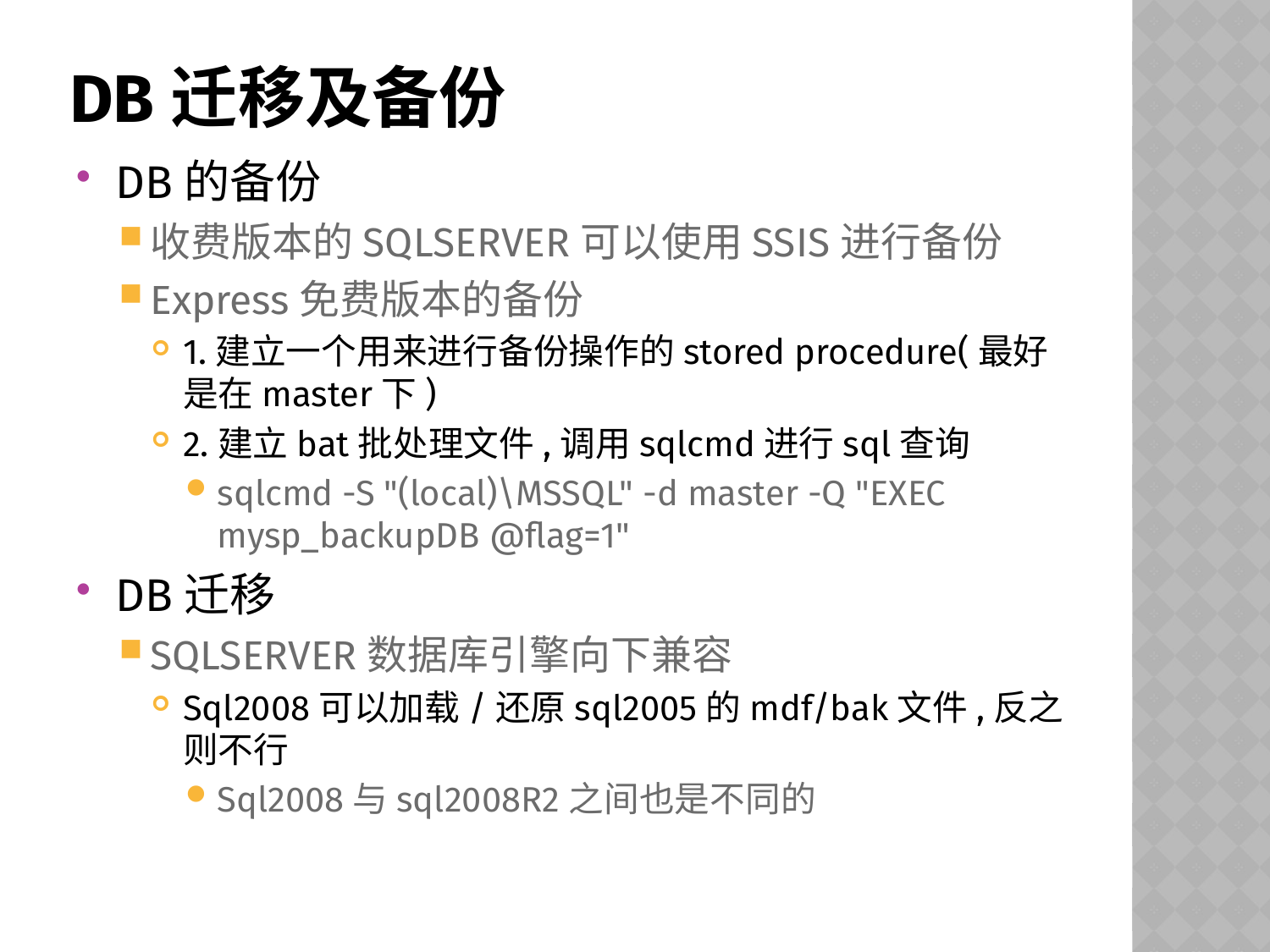

# DB迁移及备份
DB的备份
收费版本的SQLSERVER可以使用SSIS进行备份
Express免费版本的备份
1.建立一个用来进行备份操作的stored procedure(最好是在master下)
2.建立bat批处理文件,调用sqlcmd进行sql查询
sqlcmd -S "(local)\MSSQL" -d master -Q "EXEC mysp_backupDB @flag=1"
DB迁移
SQLSERVER数据库引擎向下兼容
Sql2008可以加载/还原sql2005的mdf/bak文件,反之则不行
Sql2008与sql2008R2之间也是不同的